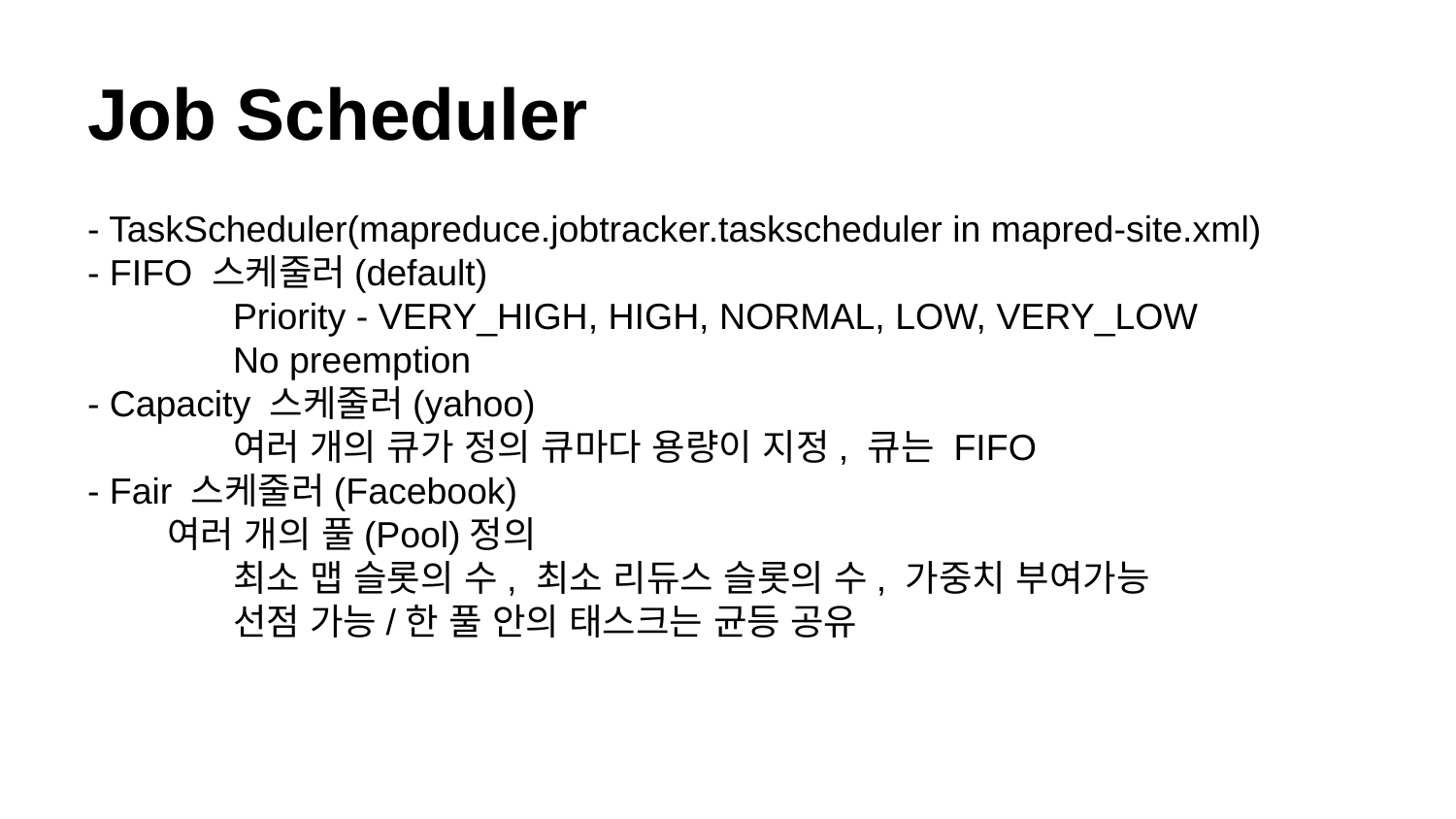

# Job Scheduler
- TaskScheduler(mapreduce.jobtracker.taskscheduler in mapred-site.xml)
- FIFO 스케줄러(default)
	Priority - VERY_HIGH, HIGH, NORMAL, LOW, VERY_LOW
	No preemption
- Capacity 스케줄러(yahoo)
	여러 개의 큐가 정의 큐마다 용량이 지정, 큐는 FIFO
- Fair 스케줄러(Facebook)
       여러 개의 풀(Pool)정의
 	최소 맵 슬롯의 수, 최소 리듀스 슬롯의 수, 가중치 부여가능
 	선점 가능/한 풀 안의 태스크는 균등 공유